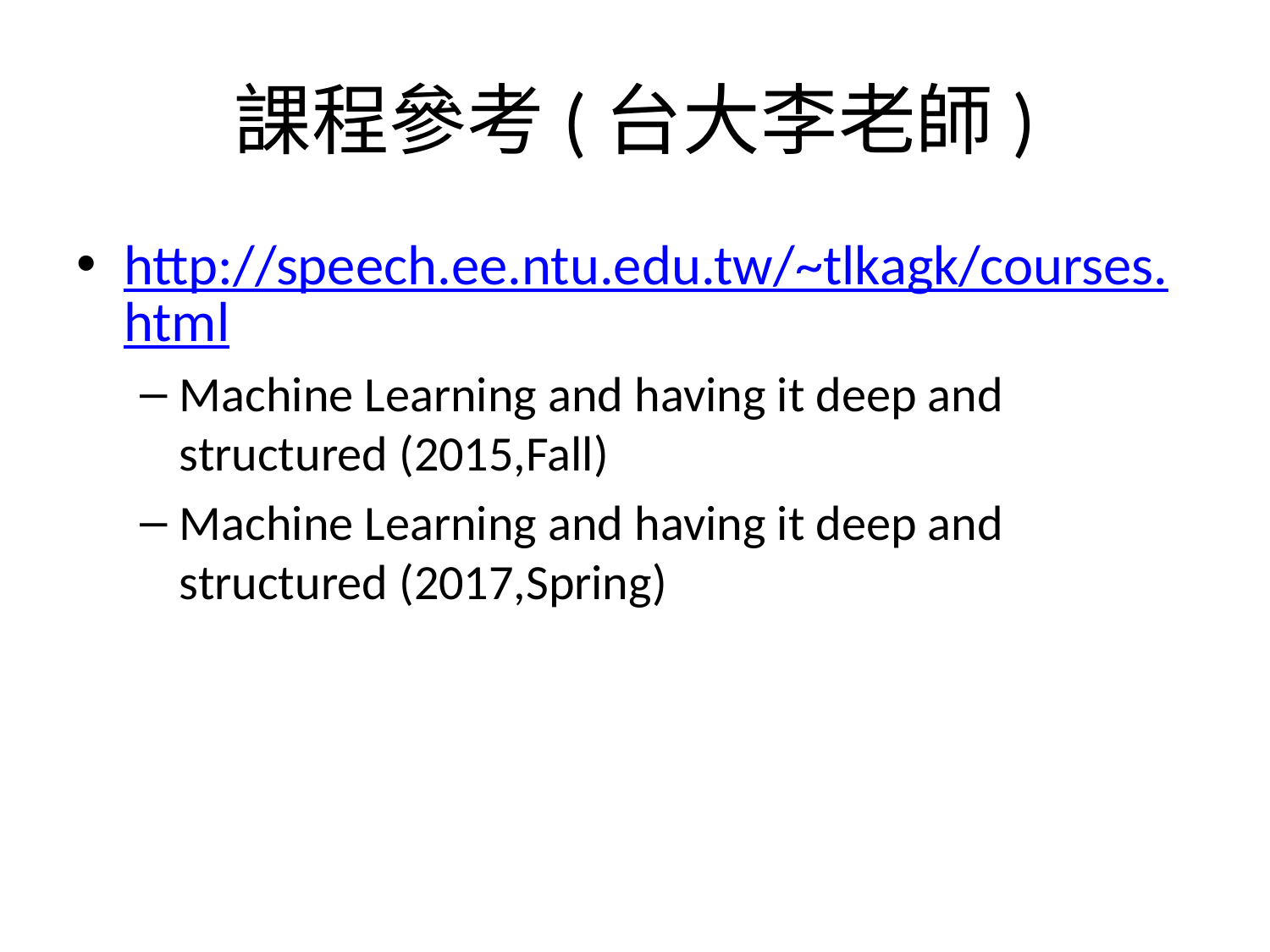

# 課程參考(台大李老師)
http://speech.ee.ntu.edu.tw/~tlkagk/courses.html
Machine Learning and having it deep and structured (2015,Fall)
Machine Learning and having it deep and structured (2017,Spring)